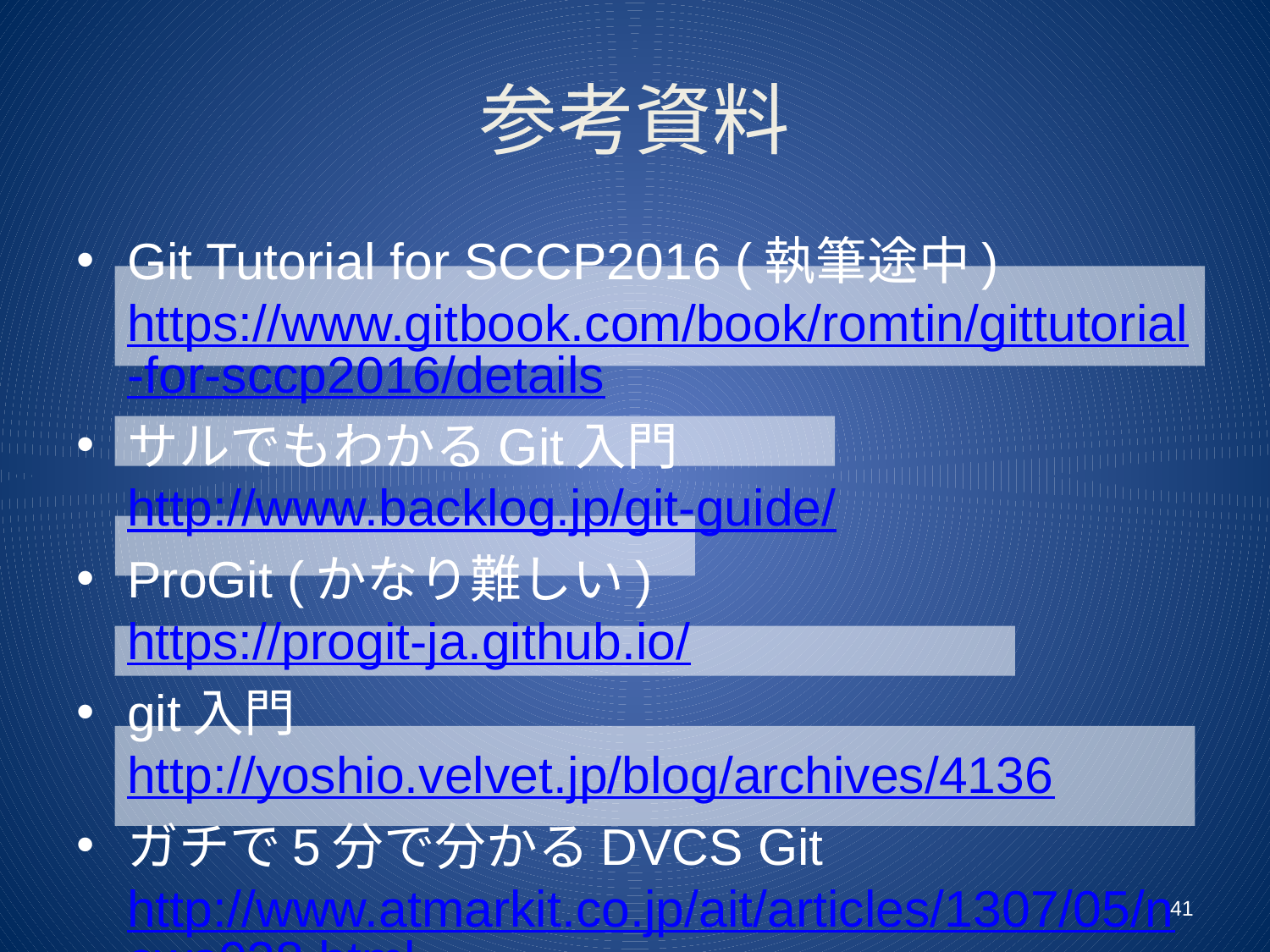

# 参考資料
Git Tutorial for SCCP2016 (執筆途中)
https://www.gitbook.com/book/romtin/gittutorial-for-sccp2016/details
サルでもわかるGit入門
http://www.backlog.jp/git-guide/
ProGit (かなり難しい)
https://progit-ja.github.io/
git入門
http://yoshio.velvet.jp/blog/archives/4136
ガチで5分で分かるDVCS Git http://www.atmarkit.co.jp/ait/articles/1307/05/news028.html

41